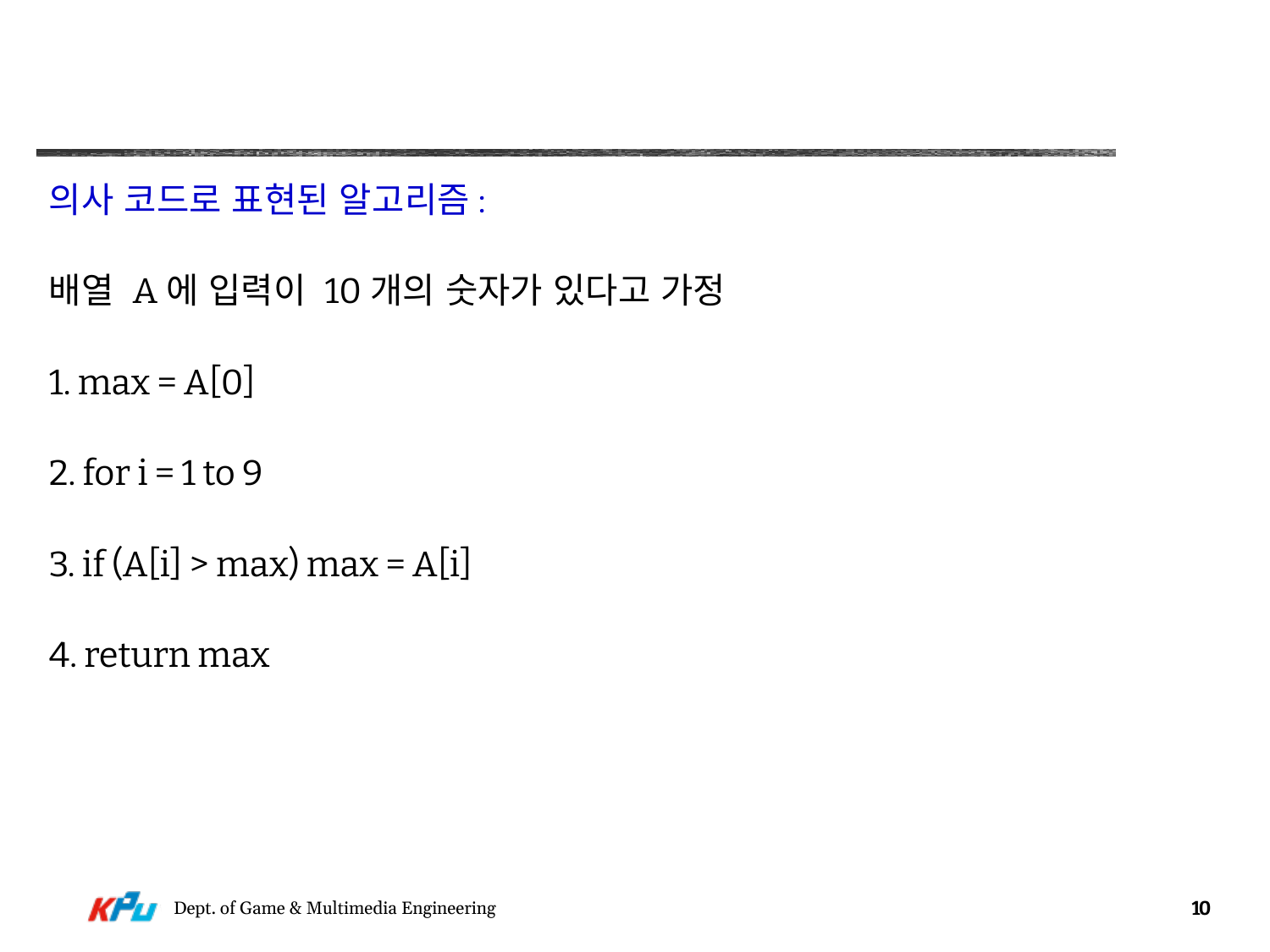

#
의사 코드로 표현된 알고리즘:
배열 A에 입력이 10개의 숫자가 있다고 가정
1. max = A[0]
2. for i = 1 to 9
3. if (A[i] > max) max = A[i]
4. return max

Dept. of Game & Multimedia Engineering
10